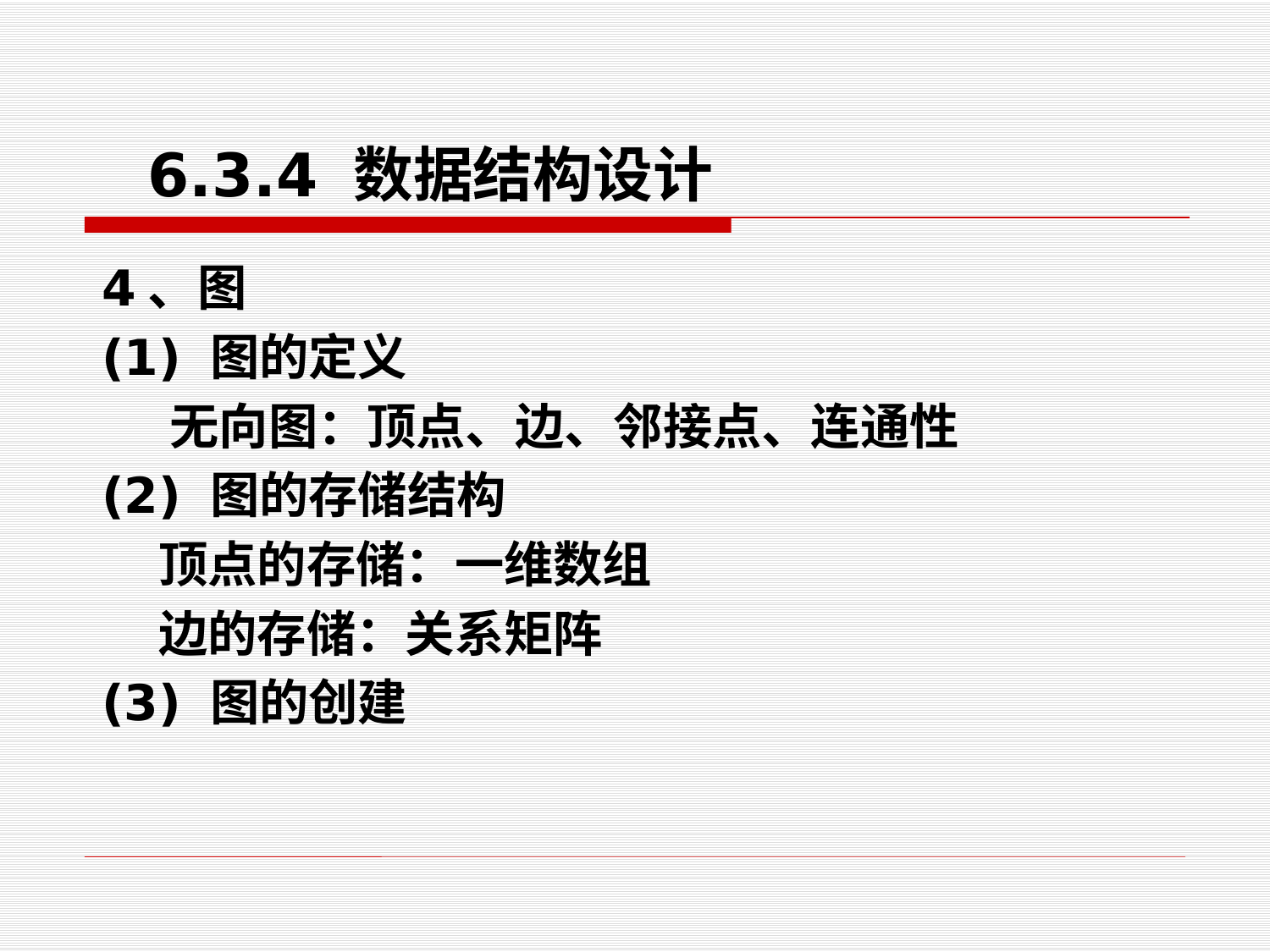

6.3.4 数据结构设计
# 4、图
(1) 图的定义
     无向图：顶点、边、邻接点、连通性
(2) 图的存储结构
    顶点的存储：一维数组
    边的存储：关系矩阵
(3) 图的创建